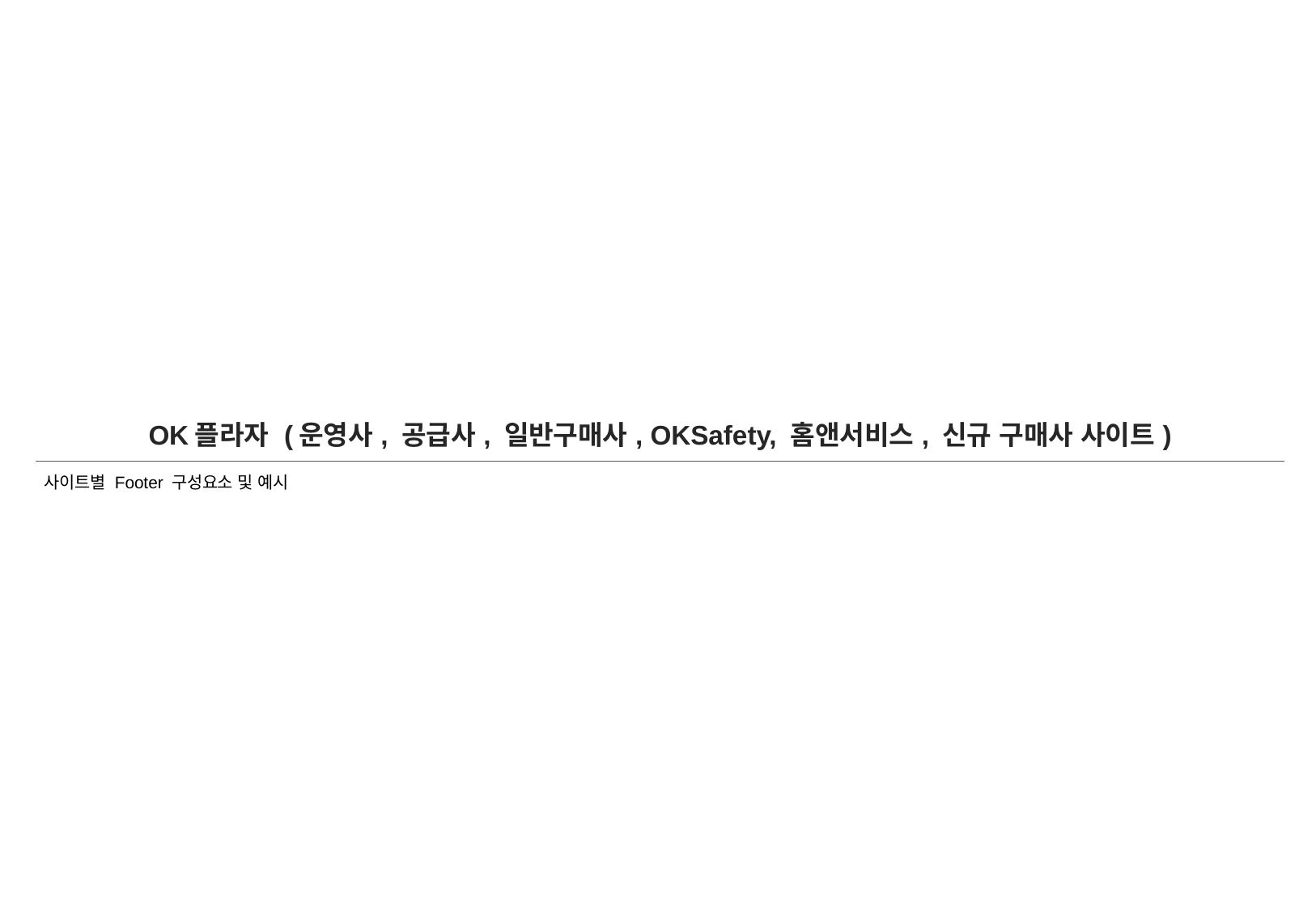

| OK플라자 (운영사, 공급사, 일반구매사, OKSafety, 홈앤서비스, 신규 구매사 사이트) |
| --- |
| 사이트별 Footer 구성요소 및 예시 |